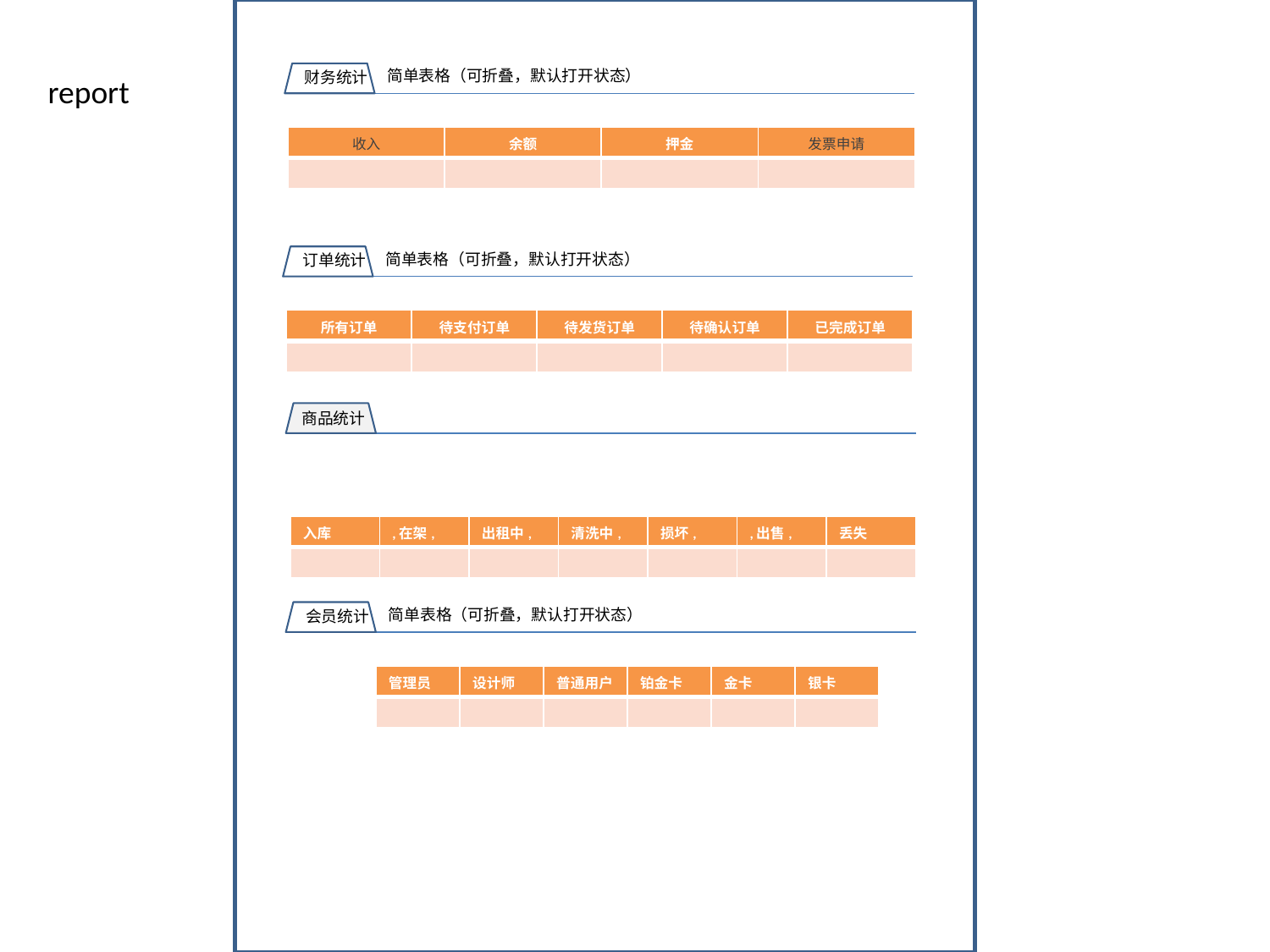

简单表格（可折叠，默认打开状态）
财务统计

report
| 收入 | 余额 | 押金 | 发票申请 |
| --- | --- | --- | --- |
|  |  |  |  |
简单表格（可折叠，默认打开状态）
订单统计

| 所有订单 | 待支付订单 | 待发货订单 | 待确认订单 | 已完成订单 |
| --- | --- | --- | --- | --- |
|  |  |  |  |  |
商品统计

| 入库 | ,在架, | 出租中, | 清洗中, | 损坏, | ,出售, | 丢失 |
| --- | --- | --- | --- | --- | --- | --- |
|  |  |  |  |  |  |  |
简单表格（可折叠，默认打开状态）
会员统计

| 管理员 | 设计师 | 普通用户 | 铂金卡 | 金卡 | 银卡 |
| --- | --- | --- | --- | --- | --- |
|  |  |  |  |  |  |